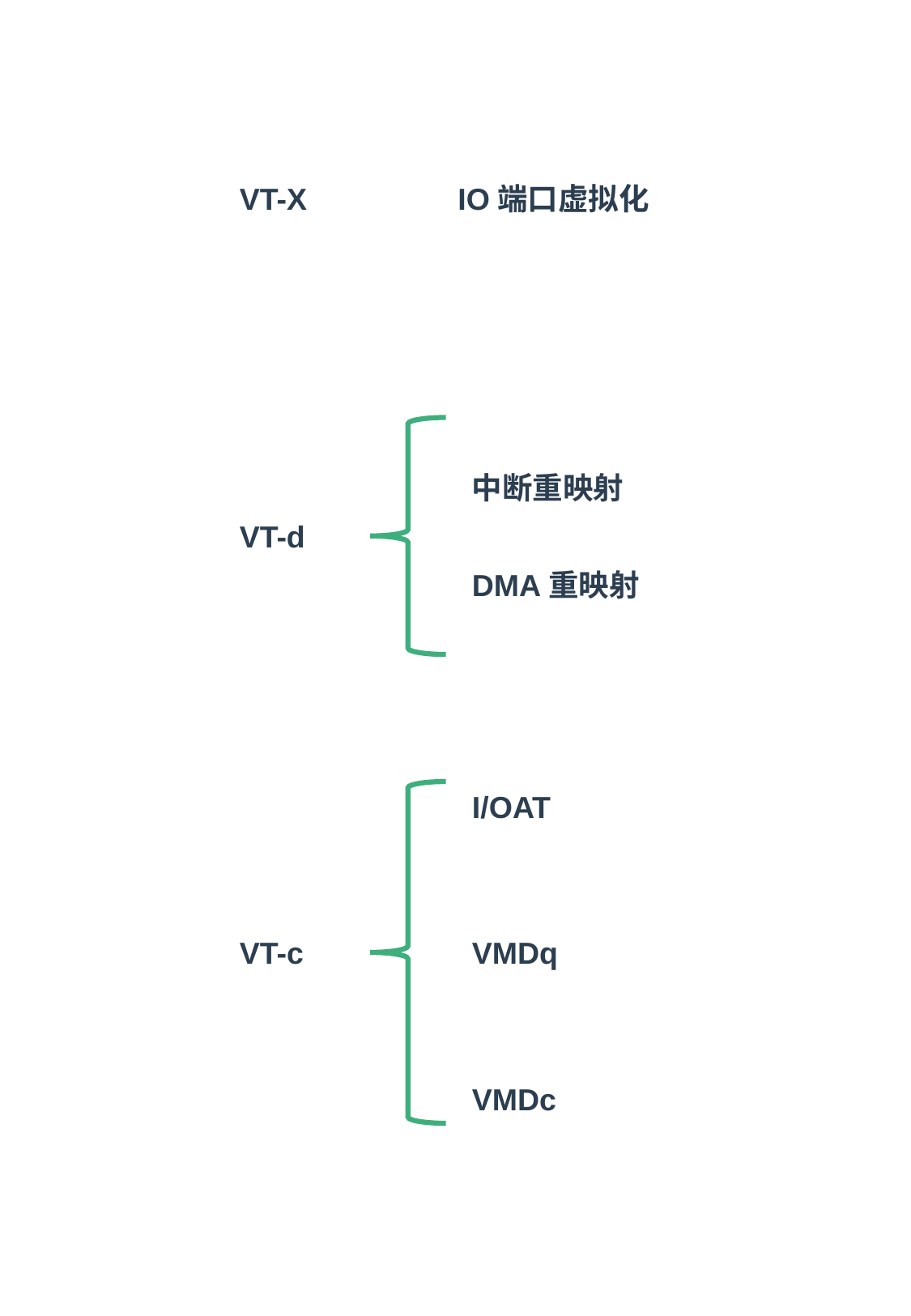

VT-X
IO端口虚拟化

中断重映射
VT-d
DMA重映射

I/OAT
VT-c
VMDq
VMDc